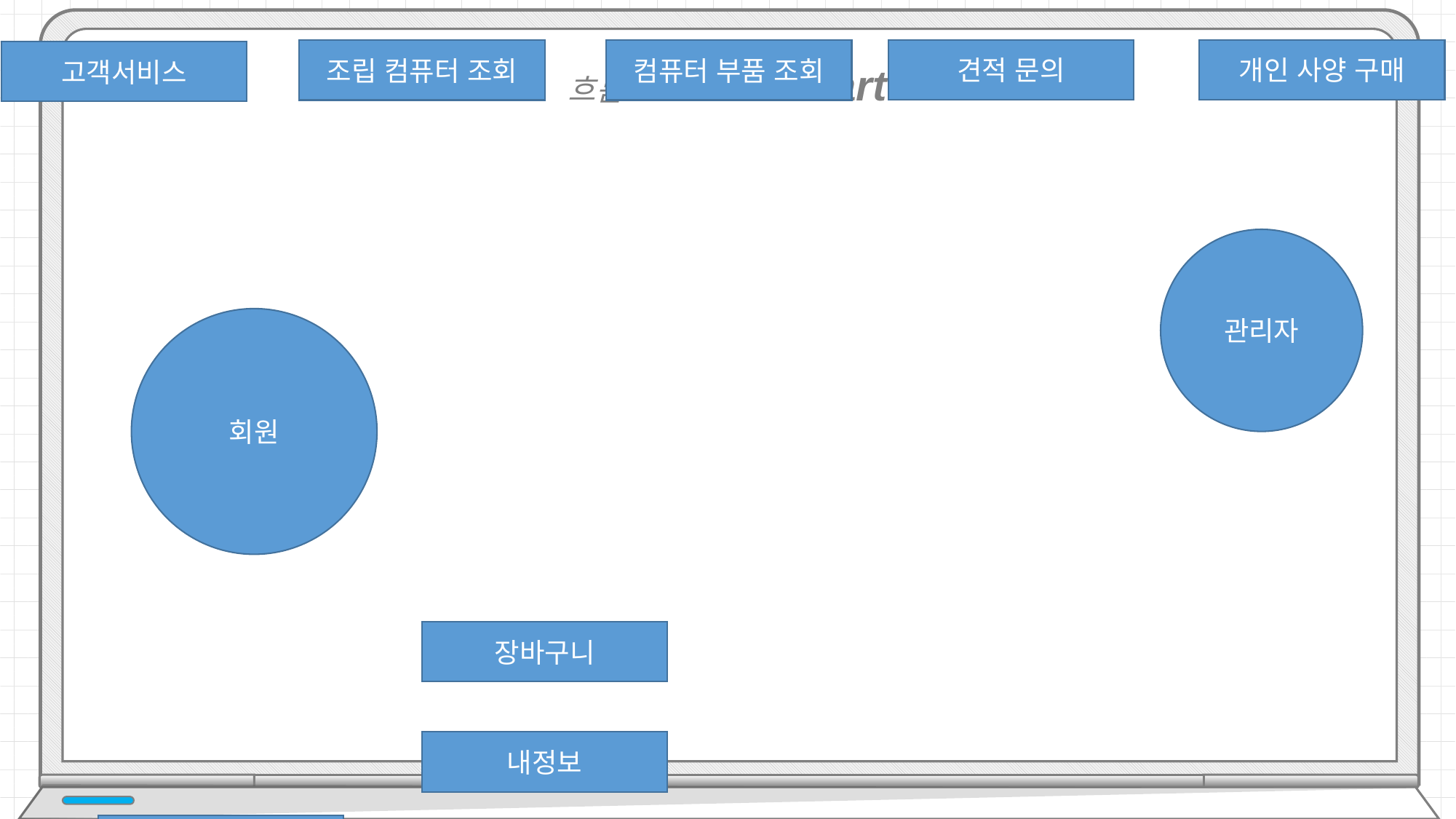

회원가입
로그인

흐름도 Flow Chart
견적 문의
개인 사양 구매
조립 컴퓨터 조회
컴퓨터 부품 조회
고객서비스
관리자
회원
장바구니
내정보
마이페이지
견적관리
주문/배송 조회